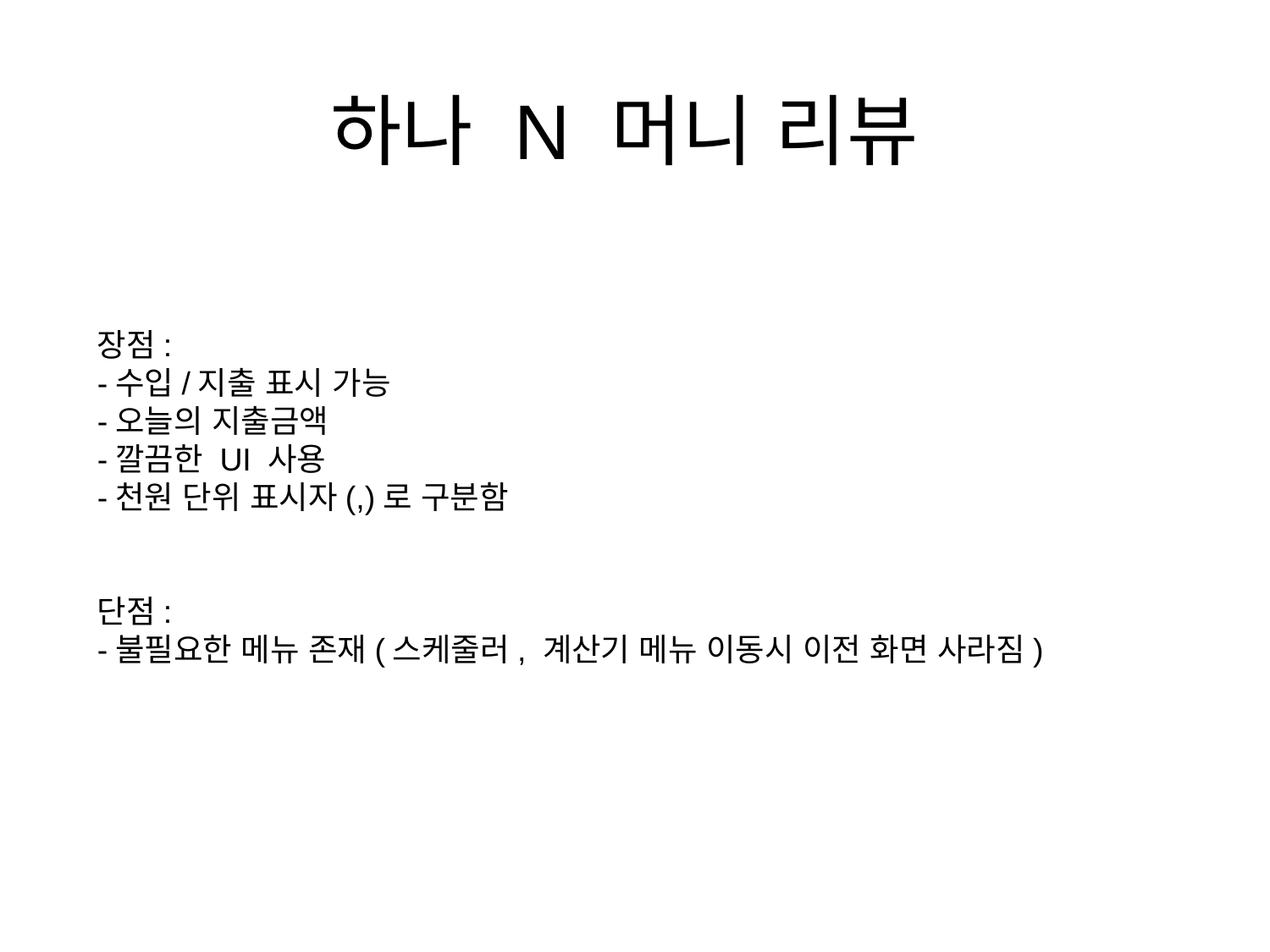

# 하나 N 머니 리뷰
장점:
-수입/지출 표시 가능
-오늘의 지출금액
-깔끔한 UI 사용
-천원 단위 표시자(,)로 구분함

단점:
-불필요한 메뉴 존재(스케줄러, 계산기 메뉴 이동시 이전 화면 사라짐)